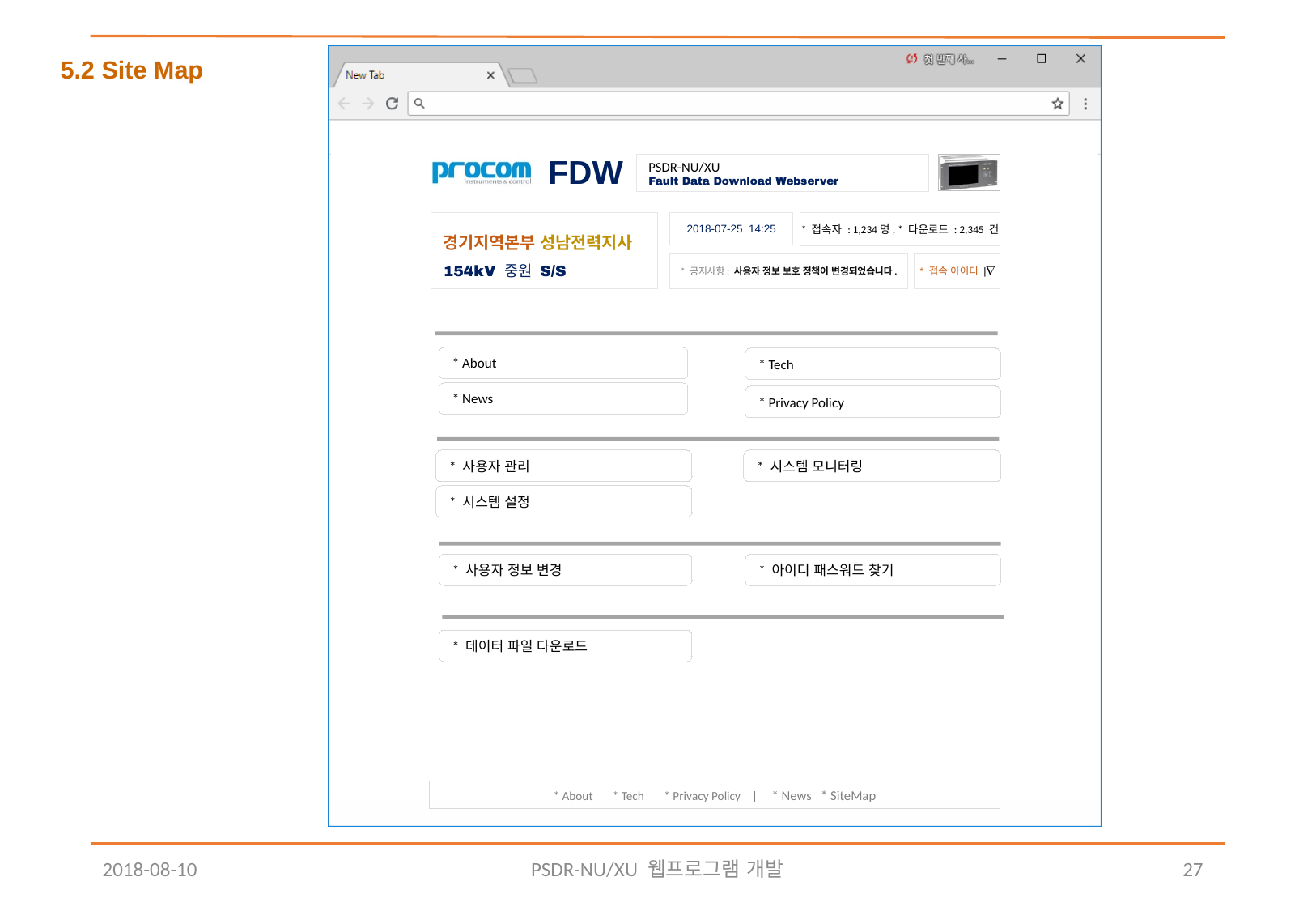

# 5.2 Site Map

* About
* Tech
* News
* Privacy Policy

* 시스템 모니터링
* 사용자 관리
* 시스템 설정

* 사용자 정보 변경
* 아이디 패스워드 찾기

* 데이터 파일 다운로드
2018-08-10
PSDR-NU/XU 웹프로그램 개발
27